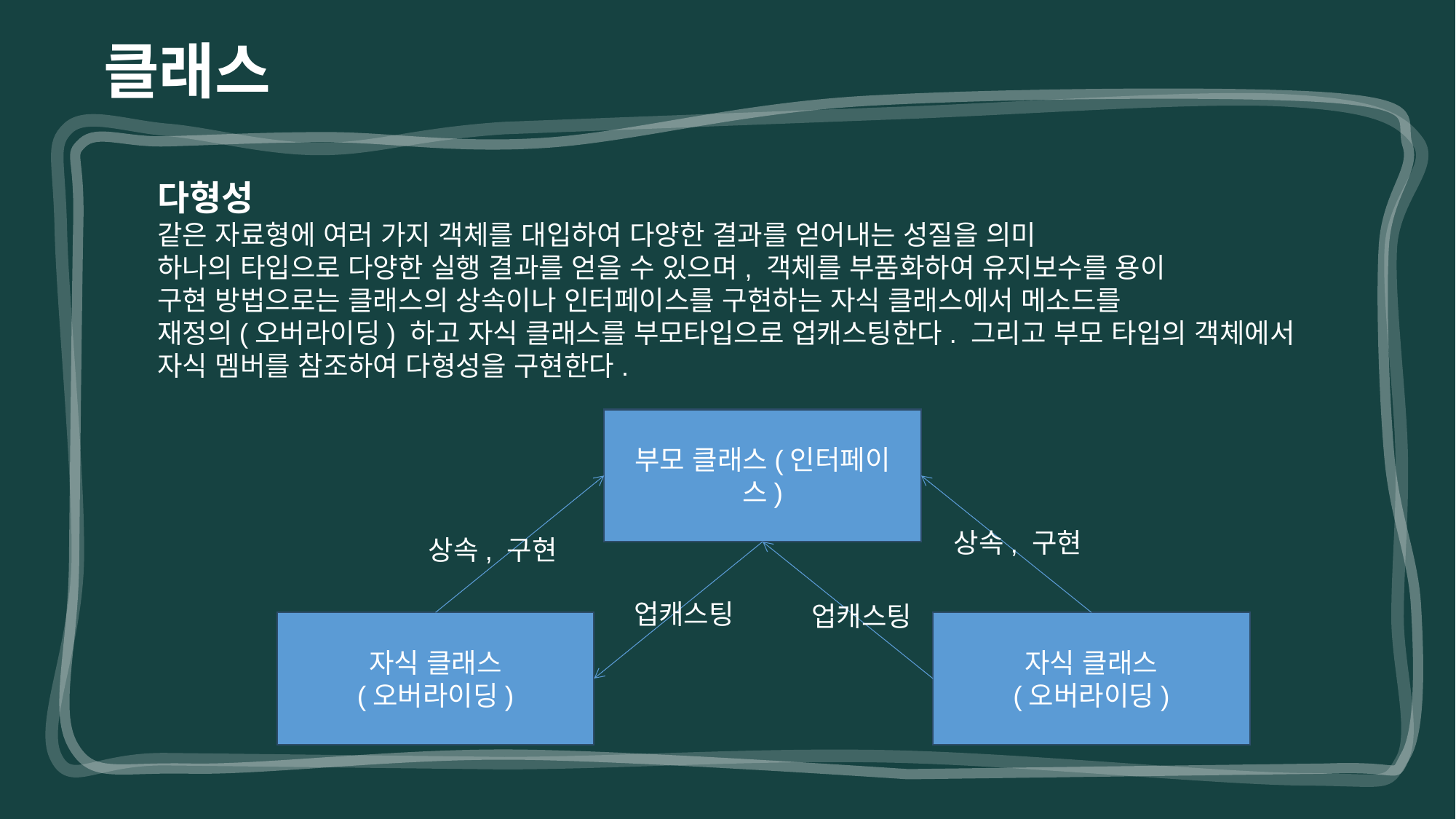

클래스

다형성
같은 자료형에 여러 가지 객체를 대입하여 다양한 결과를 얻어내는 성질을 의미
하나의 타입으로 다양한 실행 결과를 얻을 수 있으며, 객체를 부품화하여 유지보수를 용이
구현 방법으로는 클래스의 상속이나 인터페이스를 구현하는 자식 클래스에서 메소드를
재정의(오버라이딩) 하고 자식 클래스를 부모타입으로 업캐스팅한다. 그리고 부모 타입의 객체에서
자식 멤버를 참조하여 다형성을 구현한다.
부모 클래스(인터페이스)
상속, 구현
상속, 구현
업캐스팅
업캐스팅
자식 클래스
(오버라이딩)
자식 클래스
(오버라이딩)